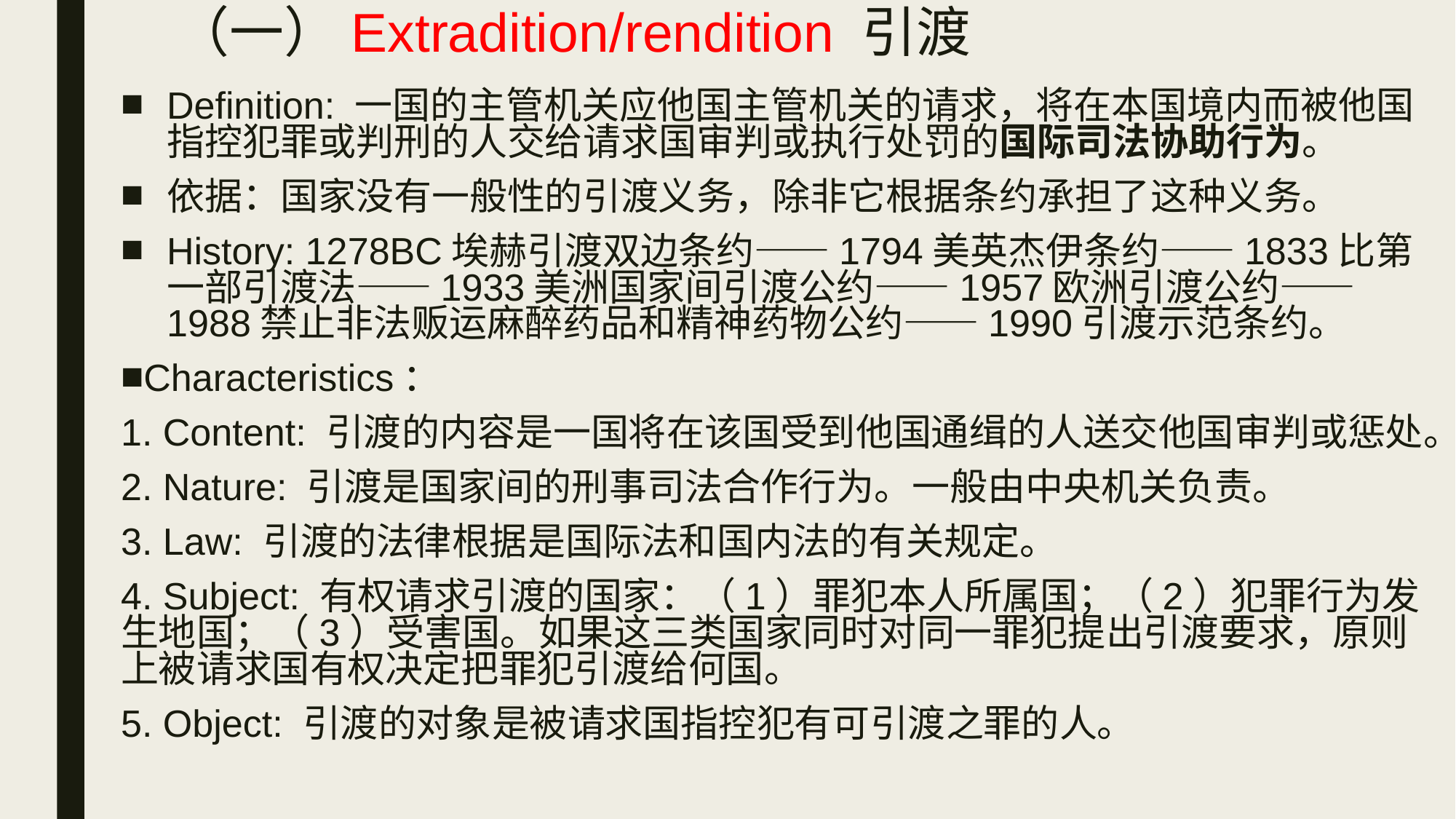

# （一）Extradition/rendition 引渡
Definition: 一国的主管机关应他国主管机关的请求，将在本国境内而被他国指控犯罪或判刑的人交给请求国审判或执行处罚的国际司法协助行为。
依据：国家没有一般性的引渡义务，除非它根据条约承担了这种义务。
History: 1278BC埃赫引渡双边条约——1794美英杰伊条约——1833比第一部引渡法——1933美洲国家间引渡公约——1957欧洲引渡公约——1988禁止非法贩运麻醉药品和精神药物公约——1990引渡示范条约。
Characteristics：
1. Content: 引渡的内容是一国将在该国受到他国通缉的人送交他国审判或惩处。
2. Nature: 引渡是国家间的刑事司法合作行为。一般由中央机关负责。
3. Law: 引渡的法律根据是国际法和国内法的有关规定。
4. Subject: 有权请求引渡的国家：（1）罪犯本人所属国；（2）犯罪行为发生地国；（3）受害国。如果这三类国家同时对同一罪犯提出引渡要求，原则上被请求国有权决定把罪犯引渡给何国。
5. Object: 引渡的对象是被请求国指控犯有可引渡之罪的人。